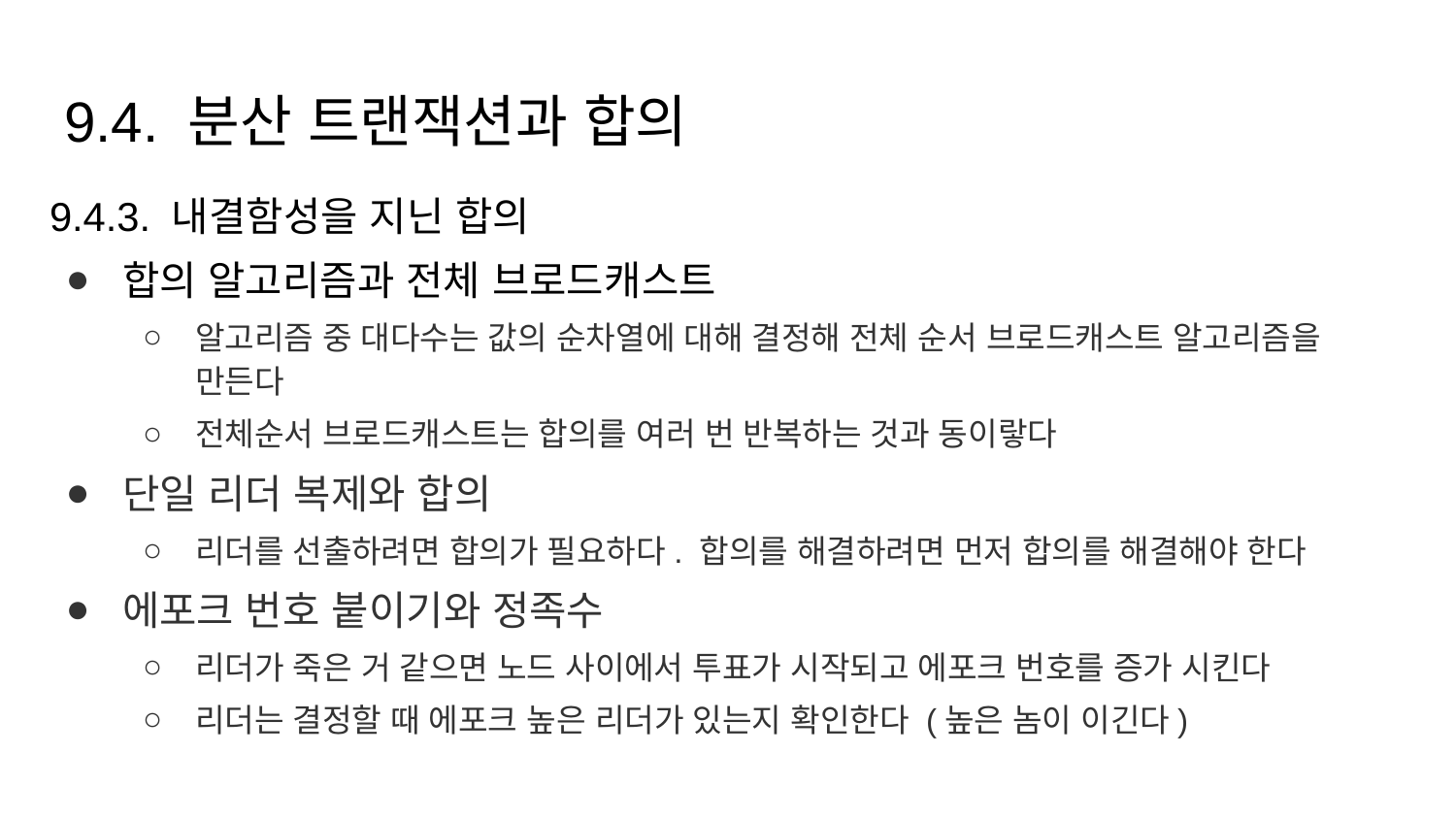

# 9.4. 분산 트랜잭션과 합의
9.4.3. 내결함성을 지닌 합의
합의 알고리즘과 전체 브로드캐스트
알고리즘 중 대다수는 값의 순차열에 대해 결정해 전체 순서 브로드캐스트 알고리즘을 만든다
전체순서 브로드캐스트는 합의를 여러 번 반복하는 것과 동이랗다
단일 리더 복제와 합의
리더를 선출하려면 합의가 필요하다. 합의를 해결하려면 먼저 합의를 해결해야 한다
에포크 번호 붙이기와 정족수
리더가 죽은 거 같으면 노드 사이에서 투표가 시작되고 에포크 번호를 증가 시킨다
리더는 결정할 때 에포크 높은 리더가 있는지 확인한다 (높은 놈이 이긴다)